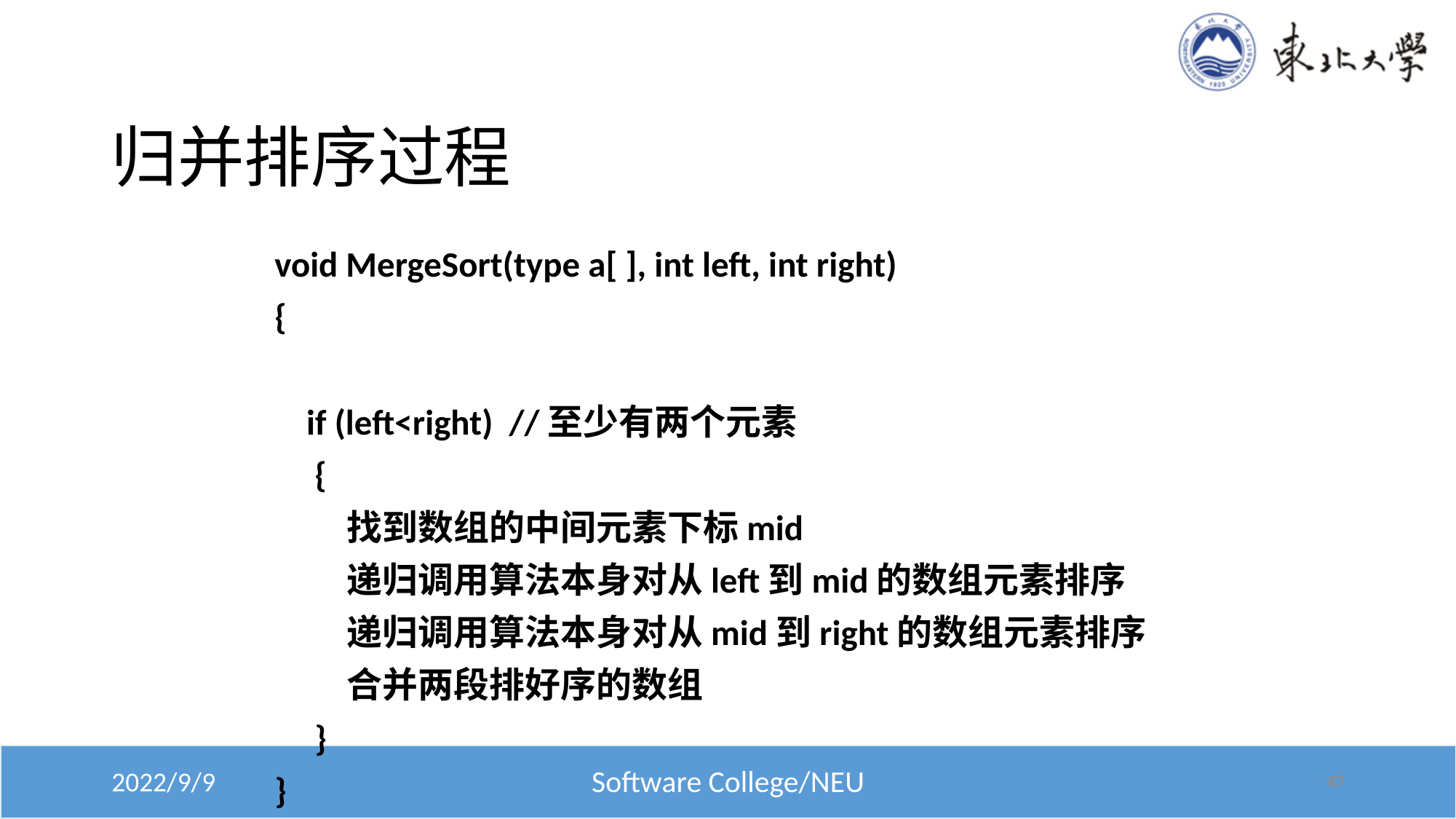

# 归并排序过程
void MergeSort(type a[ ], int left, int right)
{

    if (left<right)  //至少有两个元素
     {
        找到数组的中间元素下标mid
        递归调用算法本身对从left到mid的数组元素排序
        递归调用算法本身对从mid到right的数组元素排序
        合并两段排好序的数组
     }
}
47